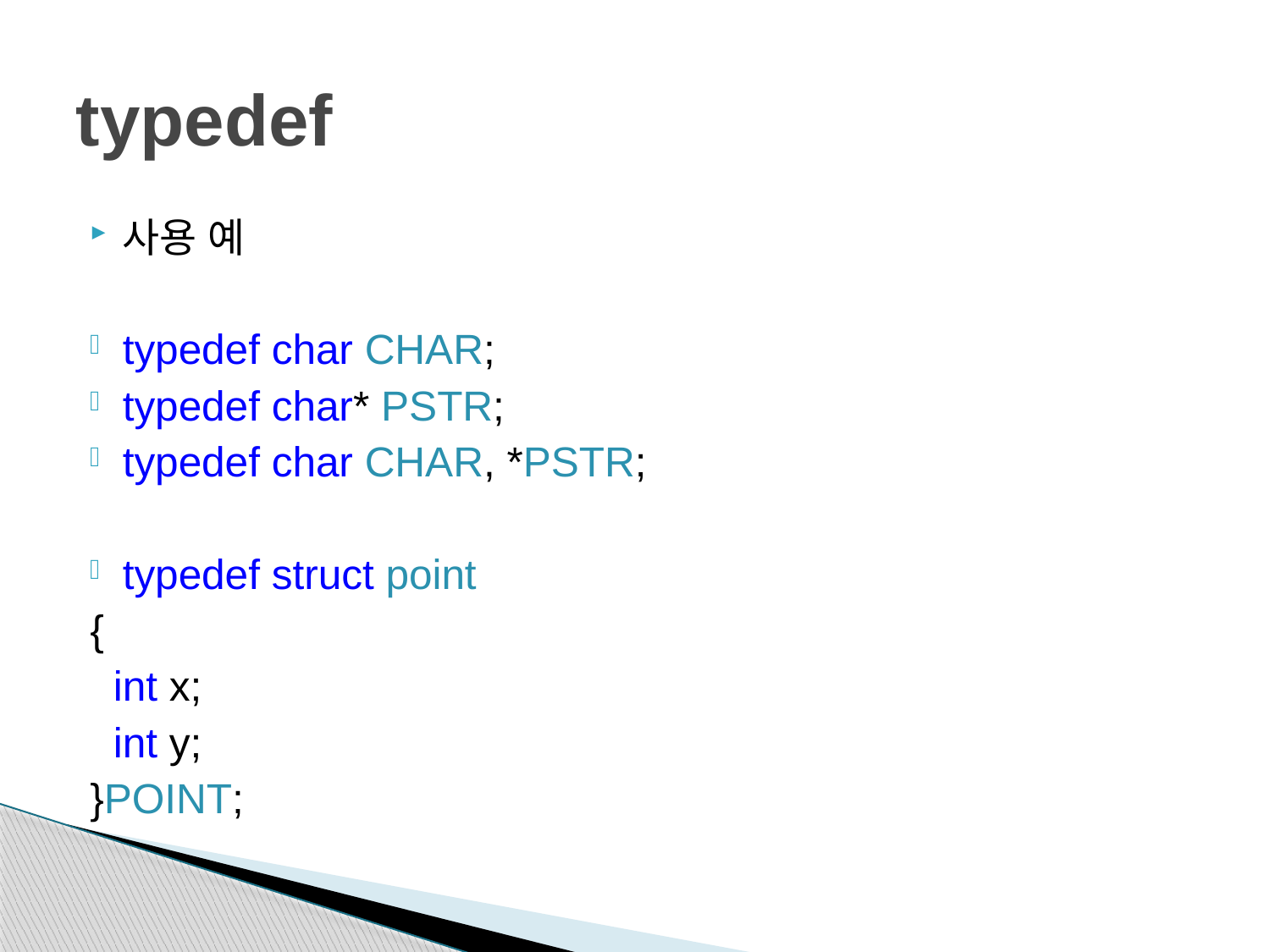

# typedef
사용 예

typedef char CHAR;
typedef char* PSTR;
typedef char CHAR, *PSTR;

typedef struct point
{
  int x;
  int y;
}POINT;